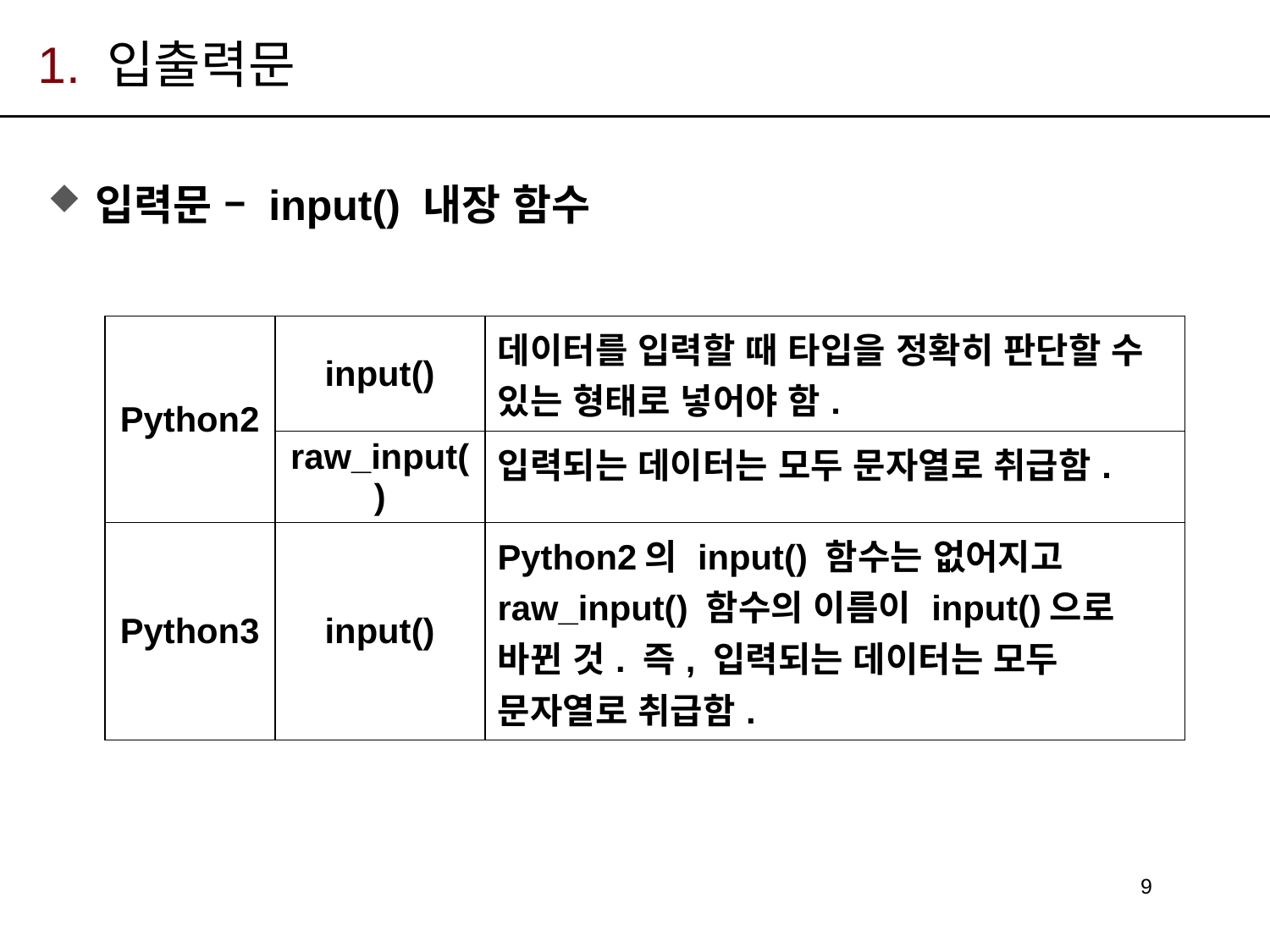

# 1. 입출력문
입력문 – input() 내장 함수

| Python2 | input() | 데이터를 입력할 때 타입을 정확히 판단할 수 있는 형태로 넣어야 함. |
| --- | --- | --- |
|  | raw\_input() | 입력되는 데이터는 모두 문자열로 취급함. |
| Python3 | input() | Python2의 input() 함수는 없어지고 raw\_input() 함수의 이름이 input()으로 바뀐 것. 즉, 입력되는 데이터는 모두 문자열로 취급함. |
9